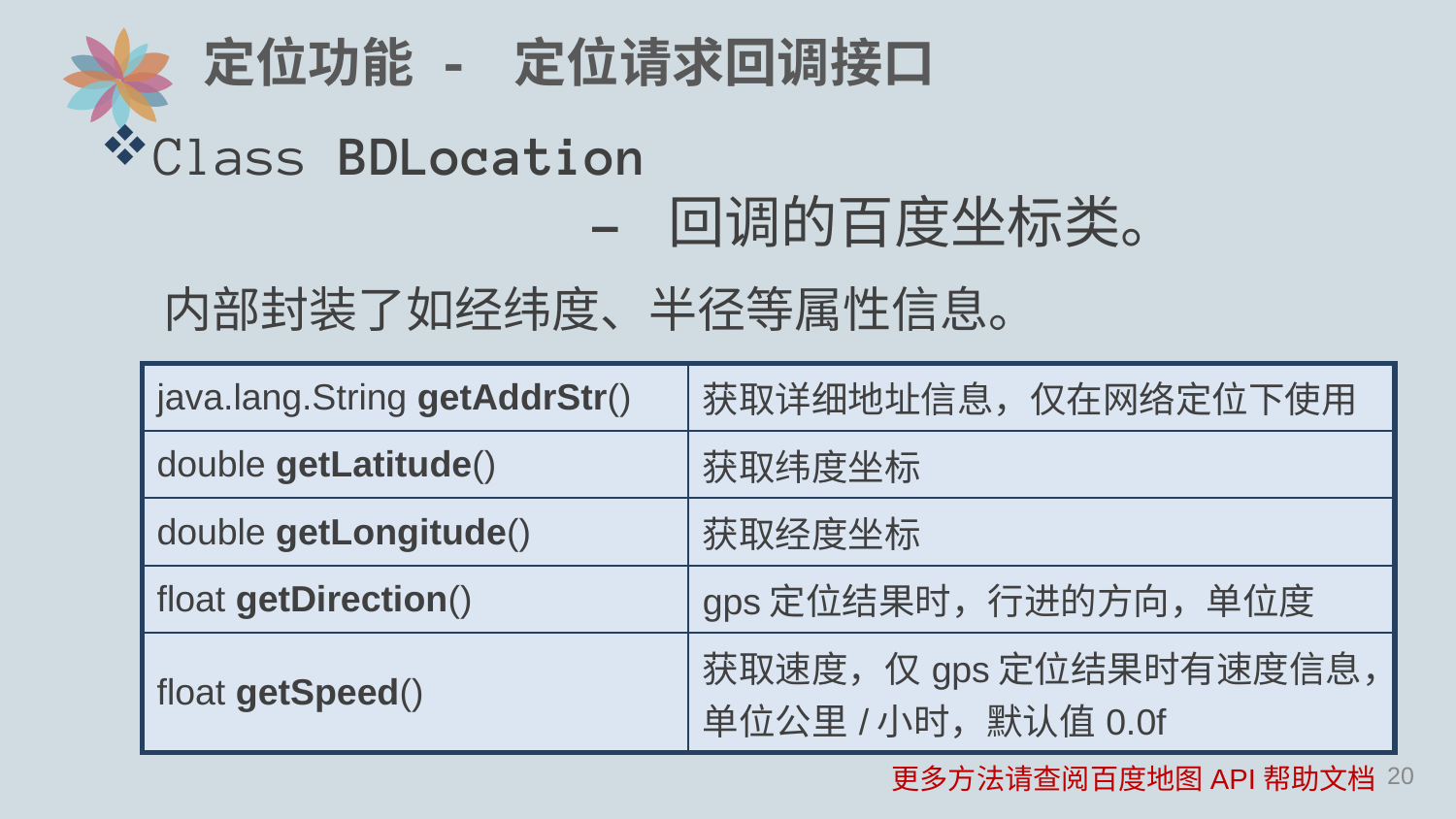

# 定位功能 - 定位请求回调接口
Class BDLocation
                - 回调的百度坐标类。
内部封装了如经纬度、半径等属性信息。
| java.lang.String getAddrStr() | 获取详细地址信息，仅在网络定位下使用 |
| --- | --- |
| double getLatitude() | 获取纬度坐标 |
| double getLongitude() | 获取经度坐标 |
| float getDirection() | gps定位结果时，行进的方向，单位度 |
| float getSpeed() | 获取速度，仅gps定位结果时有速度信息，单位公里/小时，默认值0.0f |
更多方法请查阅百度地图API帮助文档
20